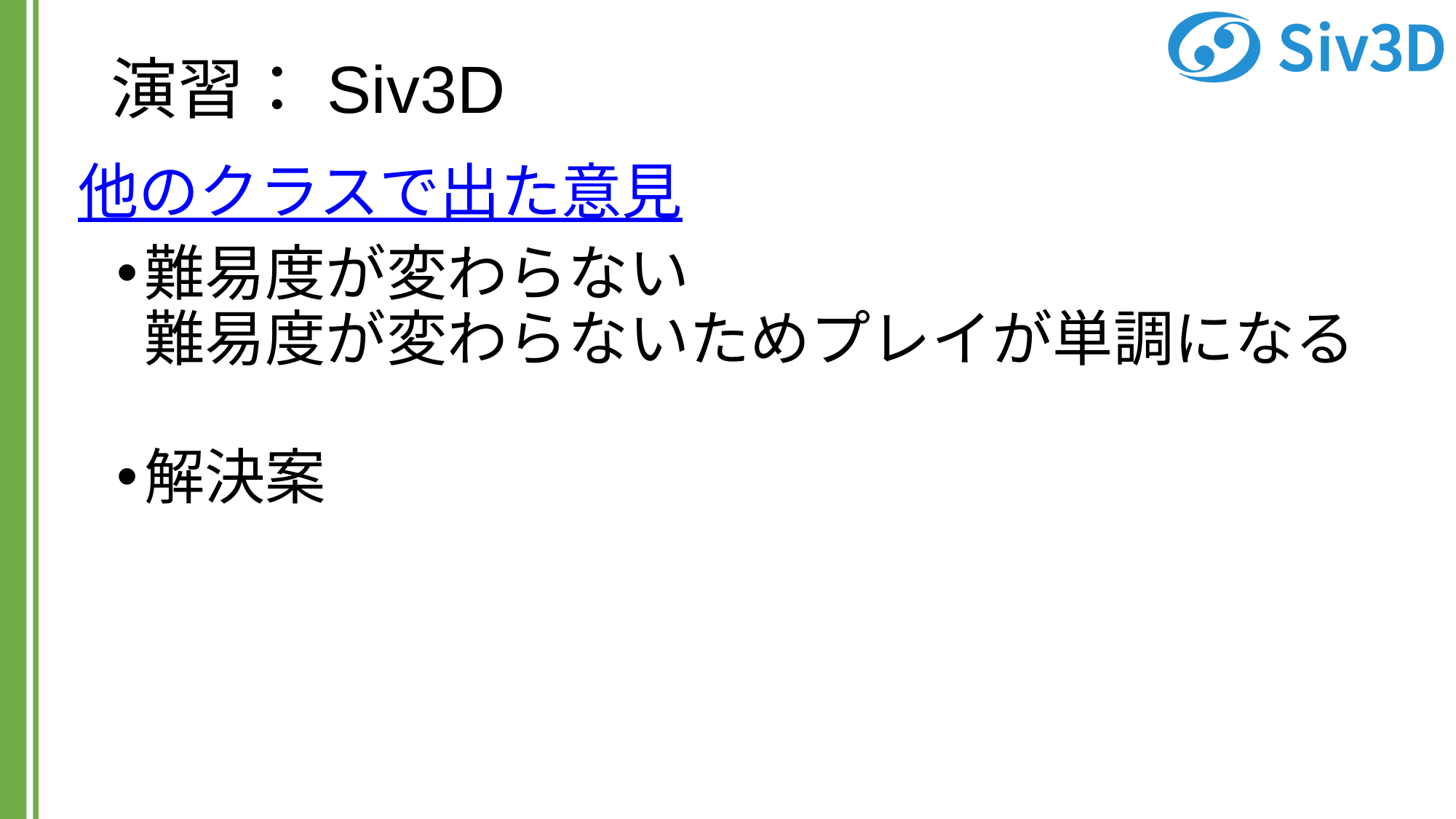

# 演習：Siv3D
他のクラスで出た意見

難易度が変わらない
難易度が変わらないためプレイが単調になる
解決案